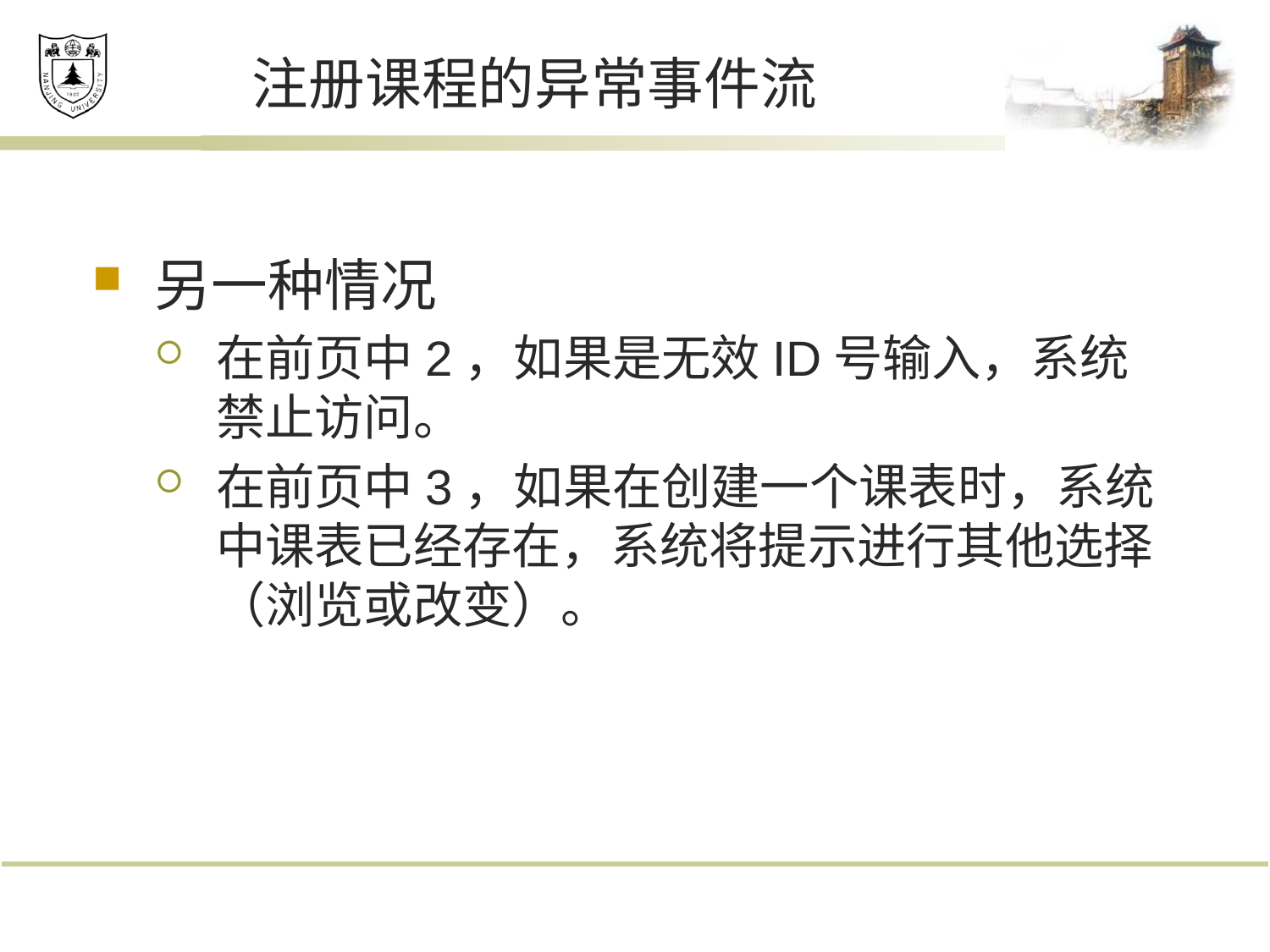

# 注册课程的异常事件流
另一种情况
在前页中2，如果是无效ID号输入，系统禁止访问。
在前页中3，如果在创建一个课表时，系统中课表已经存在，系统将提示进行其他选择（浏览或改变）。